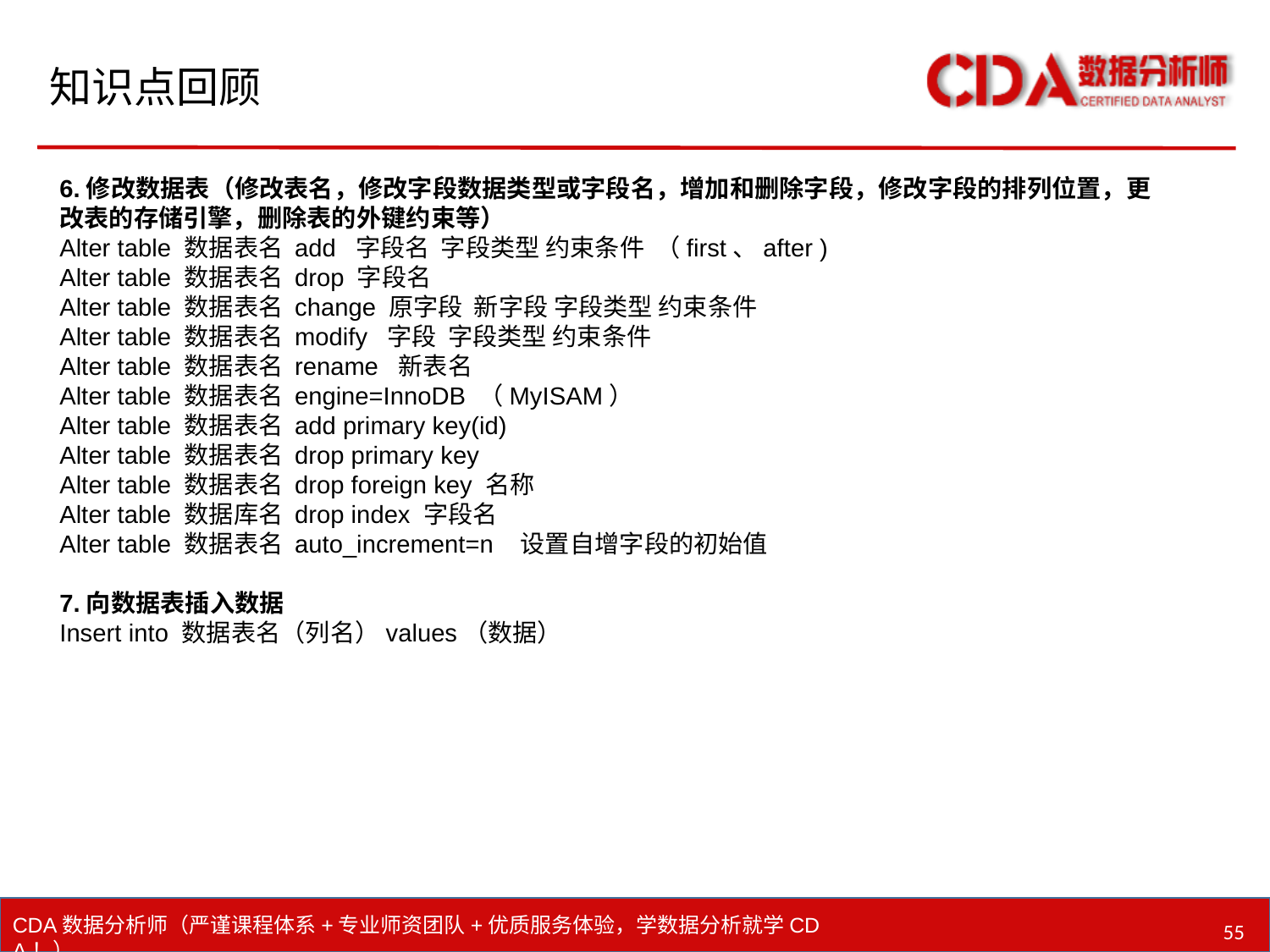

# 知识点回顾
6.修改数据表（修改表名，修改字段数据类型或字段名，增加和删除字段，修改字段的排列位置，更改表的存储引擎，删除表的外键约束等）
Alter table 数据表名 add  字段名  字段类型 约束条件  （first、after )
Alter table 数据表名 drop 字段名
Alter table 数据表名 change 原字段  新字段 字段类型 约束条件
Alter table 数据表名 modify  字段  字段类型 约束条件
Alter table 数据表名 rename  新表名
Alter table 数据表名 engine=InnoDB （MyISAM）
Alter table 数据表名 add primary key(id)
Alter table 数据表名 drop primary key
Alter table 数据表名 drop foreign key 名称
Alter table 数据库名 drop index 字段名
Alter table 数据表名 auto_increment=n   设置自增字段的初始值

7.向数据表插入数据
Insert into 数据表名（列名）values（数据）

55